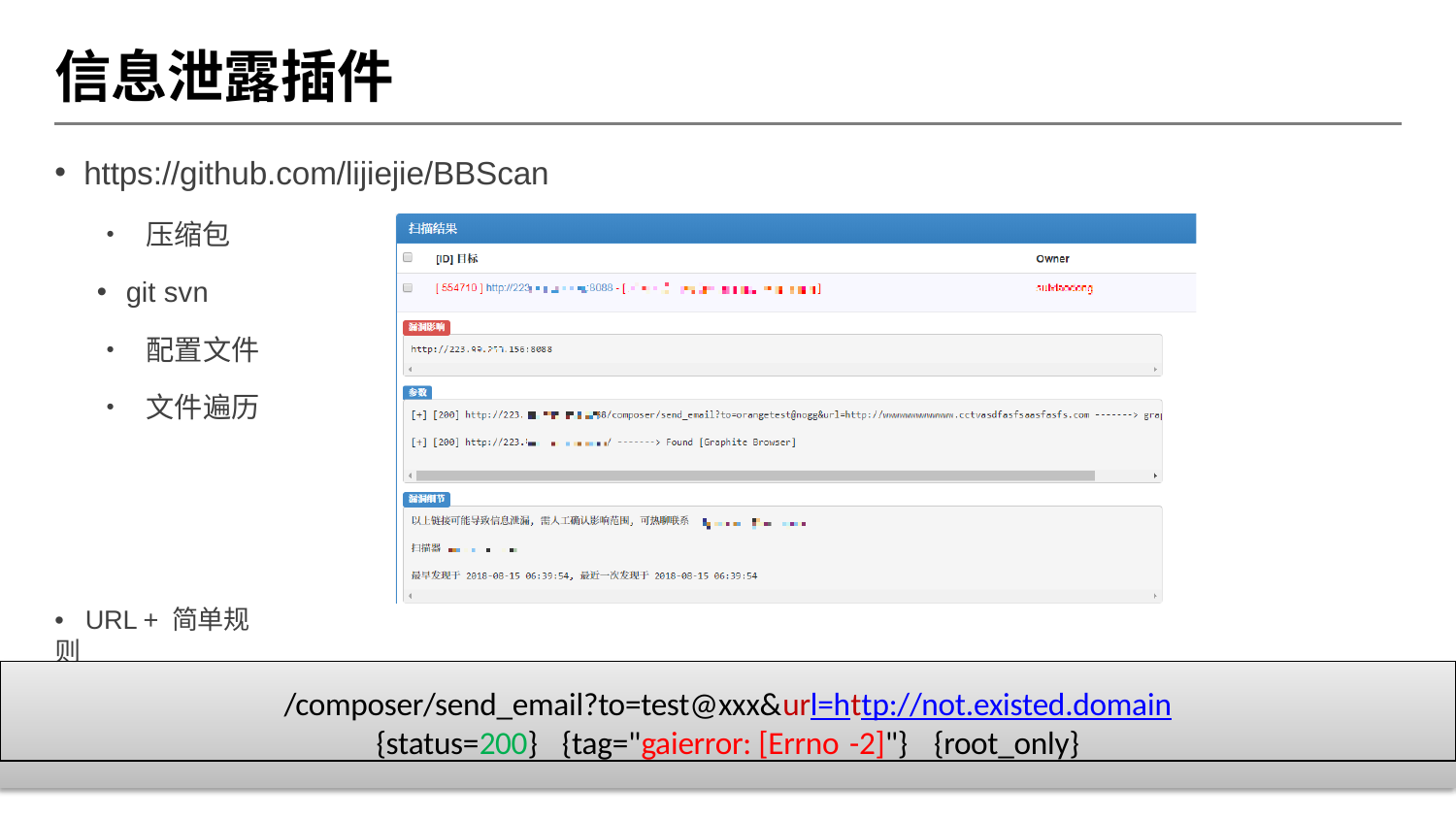

# 信息泄露插件
https://github.com/lijiejie/BBScan
•  压缩包
git svn
•  配置文件
•  文件遍历

•   URL + 简单规则

/composer/send_email?to=test@xxx&url=http://not.existed.domain
{status=200}	{tag="gaierror: [Errno -2]"}	{root_only}